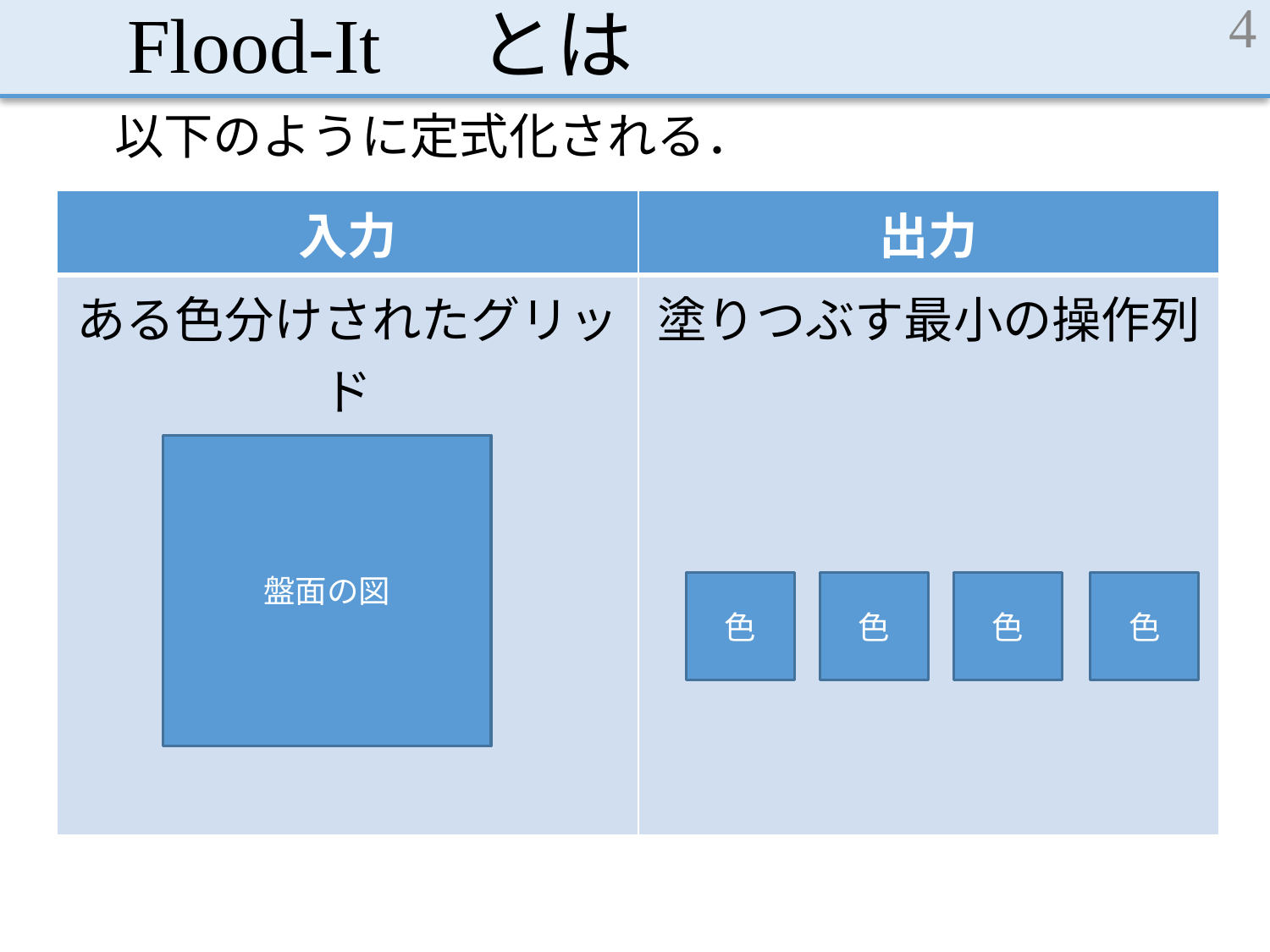

# Flood-It　とは
4
以下のように定式化される．
| 入力 | 出力 |
| --- | --- |
| ある色分けされたグリッド | 塗りつぶす最小の操作列 |
盤面の図
色
色
色
色